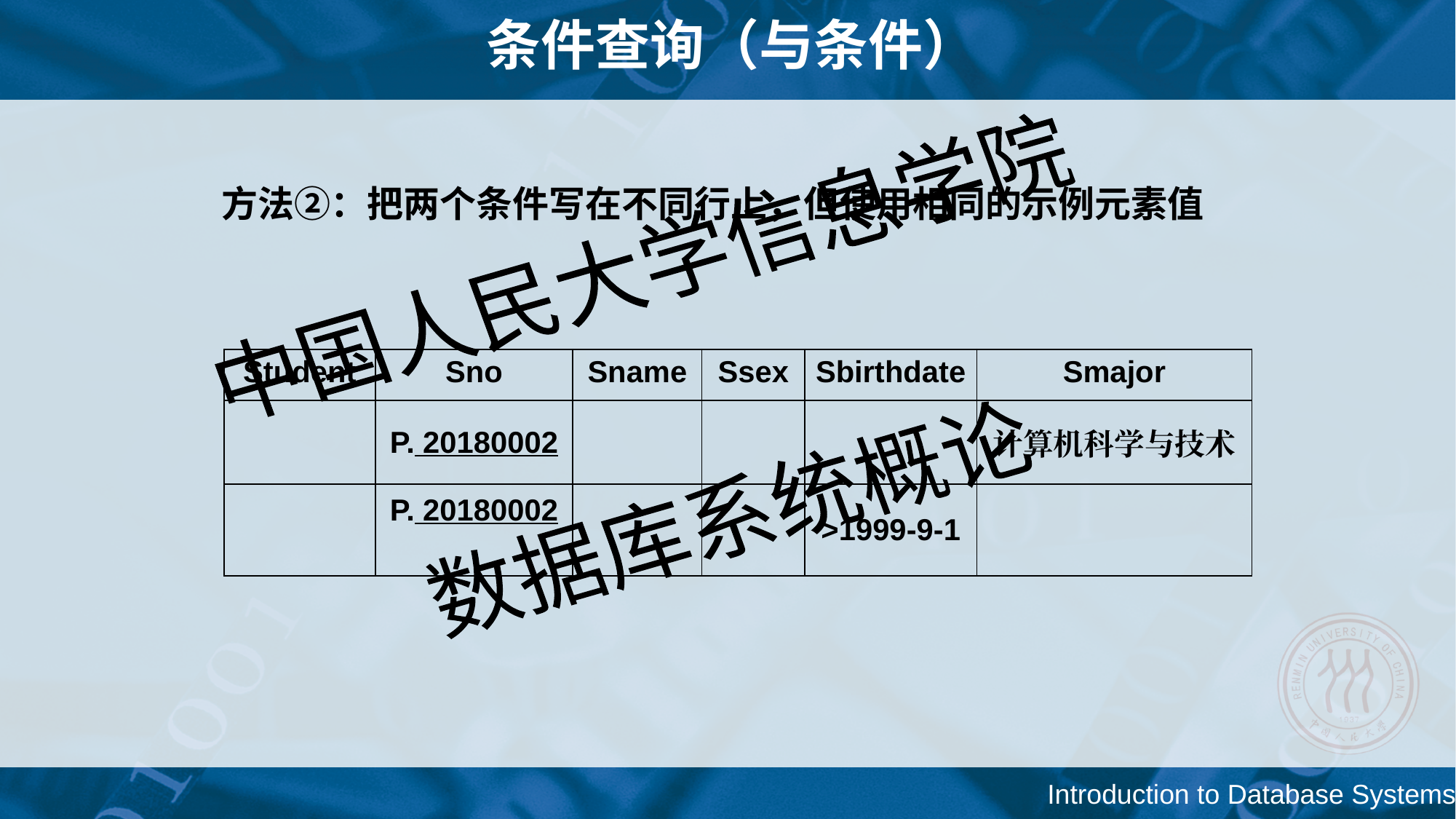

# 条件查询（与条件）
   方法②：把两个条件写在不同行上，但使用相同的示例元素值
| Student | Sno | Sname | Ssex | Sbirthdate | Smajor |
| --- | --- | --- | --- | --- | --- |
|  | P. 20180002 |  |  |  | 计算机科学与技术 |
|  | P. 20180002 |  |  | >1999-9-1 |  |